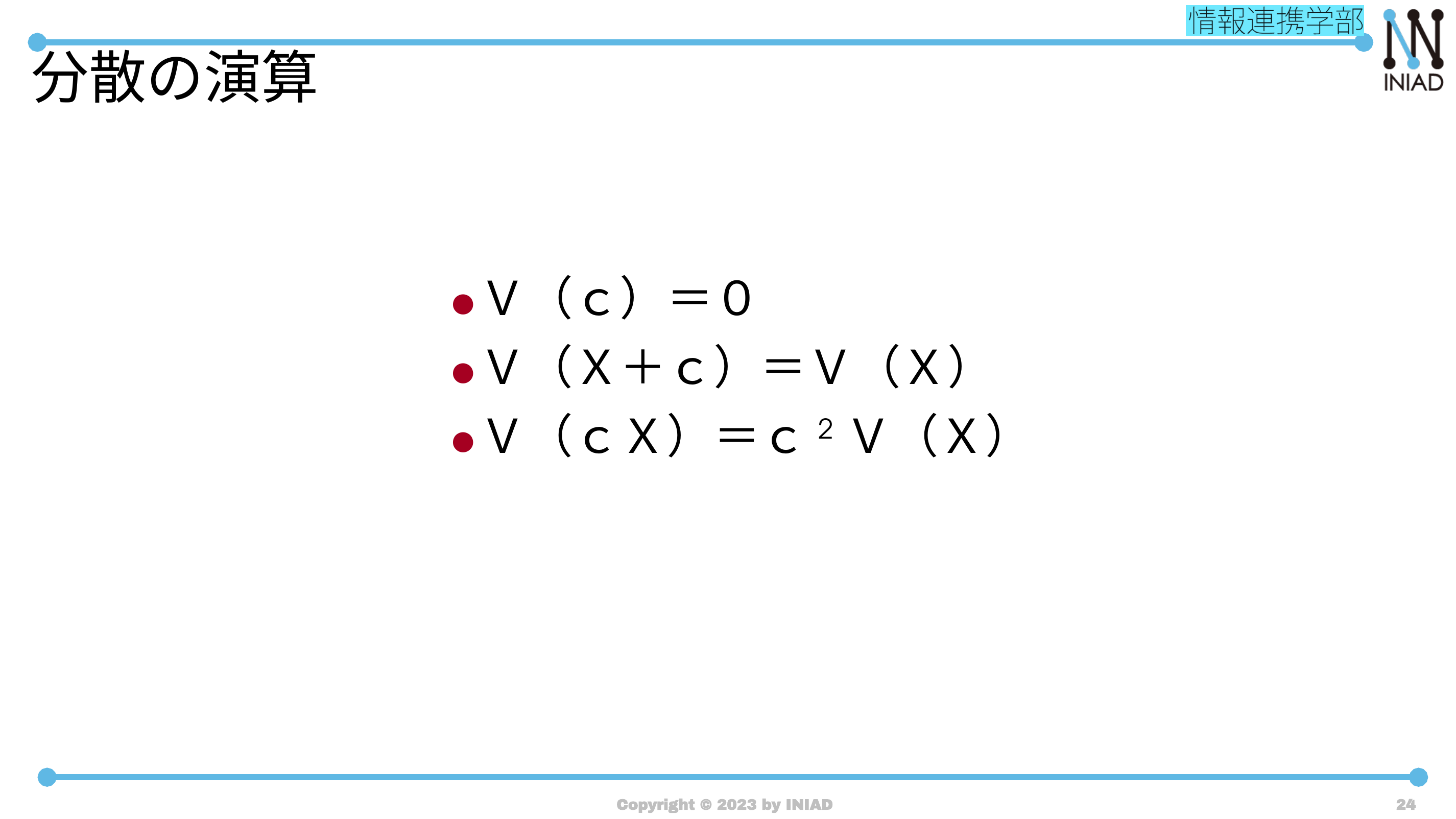

# 分散の演算
Ｖ（ｃ）＝０
Ｖ（Ｘ＋ｃ）＝Ｖ（Ｘ）
Ｖ（ｃＸ）＝ｃ2Ｖ（Ｘ）
Copyright © 2023 by INIAD
24